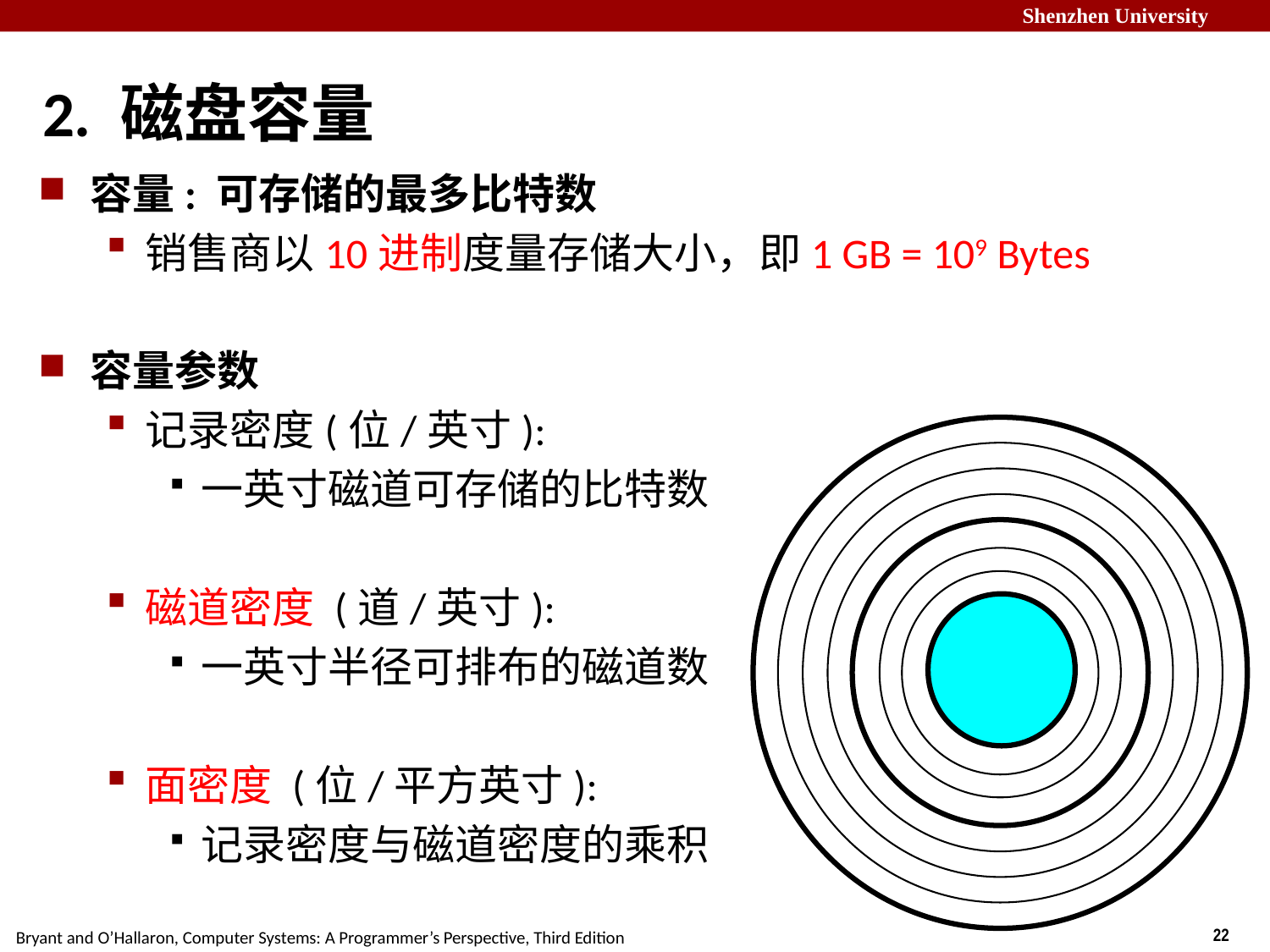

# 2. 磁盘容量
容量: 可存储的最多比特数
销售商以10进制度量存储大小，即1 GB = 109 Bytes

容量参数
记录密度(位/英寸):
一英寸磁道可存储的比特数

磁道密度 (道/英寸):
一英寸半径可排布的磁道数

面密度 (位/平方英寸):
记录密度与磁道密度的乘积